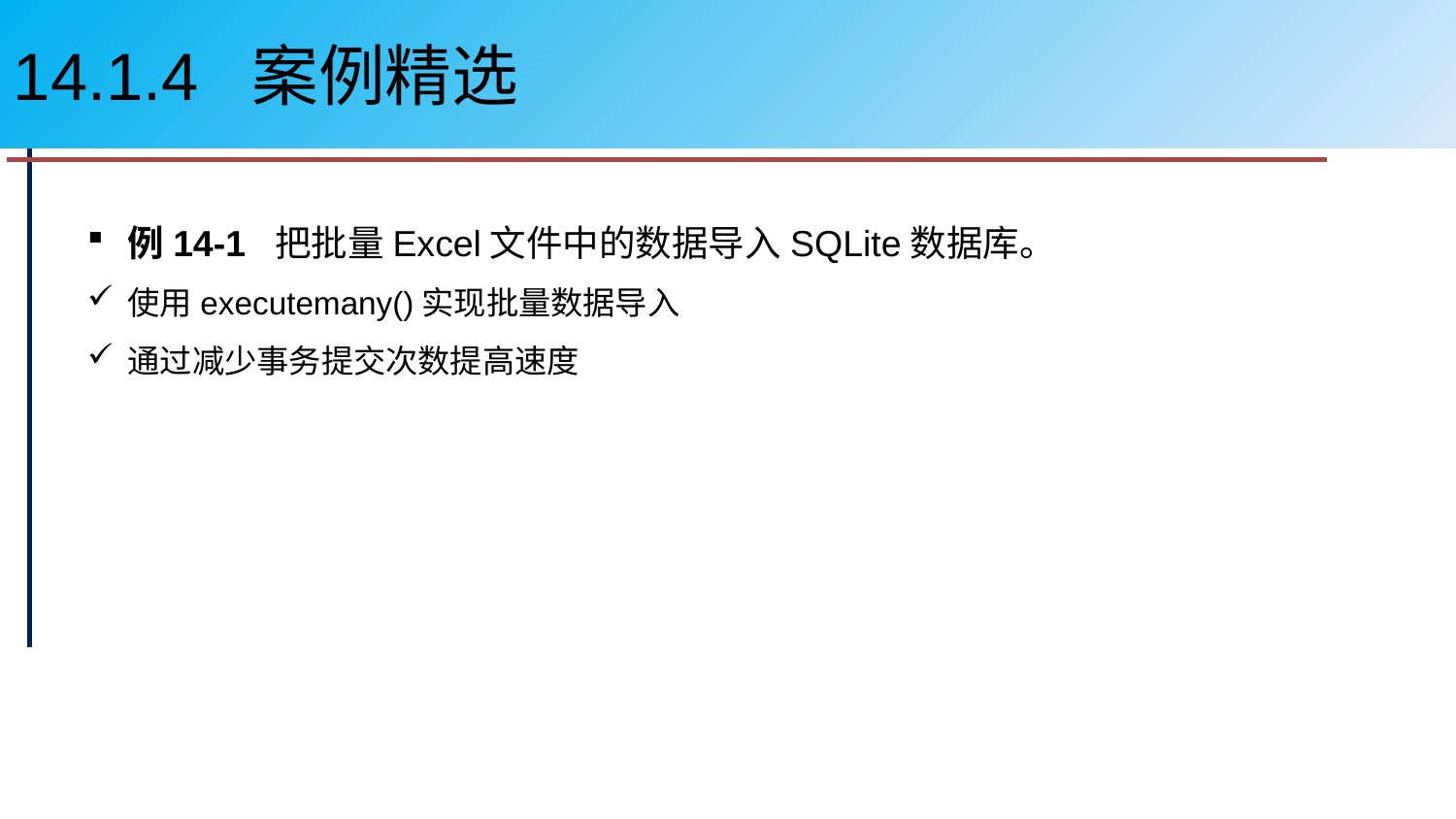

# 14.1.4  案例精选
例14-1  把批量Excel文件中的数据导入SQLite数据库。
使用executemany()实现批量数据导入
通过减少事务提交次数提高速度